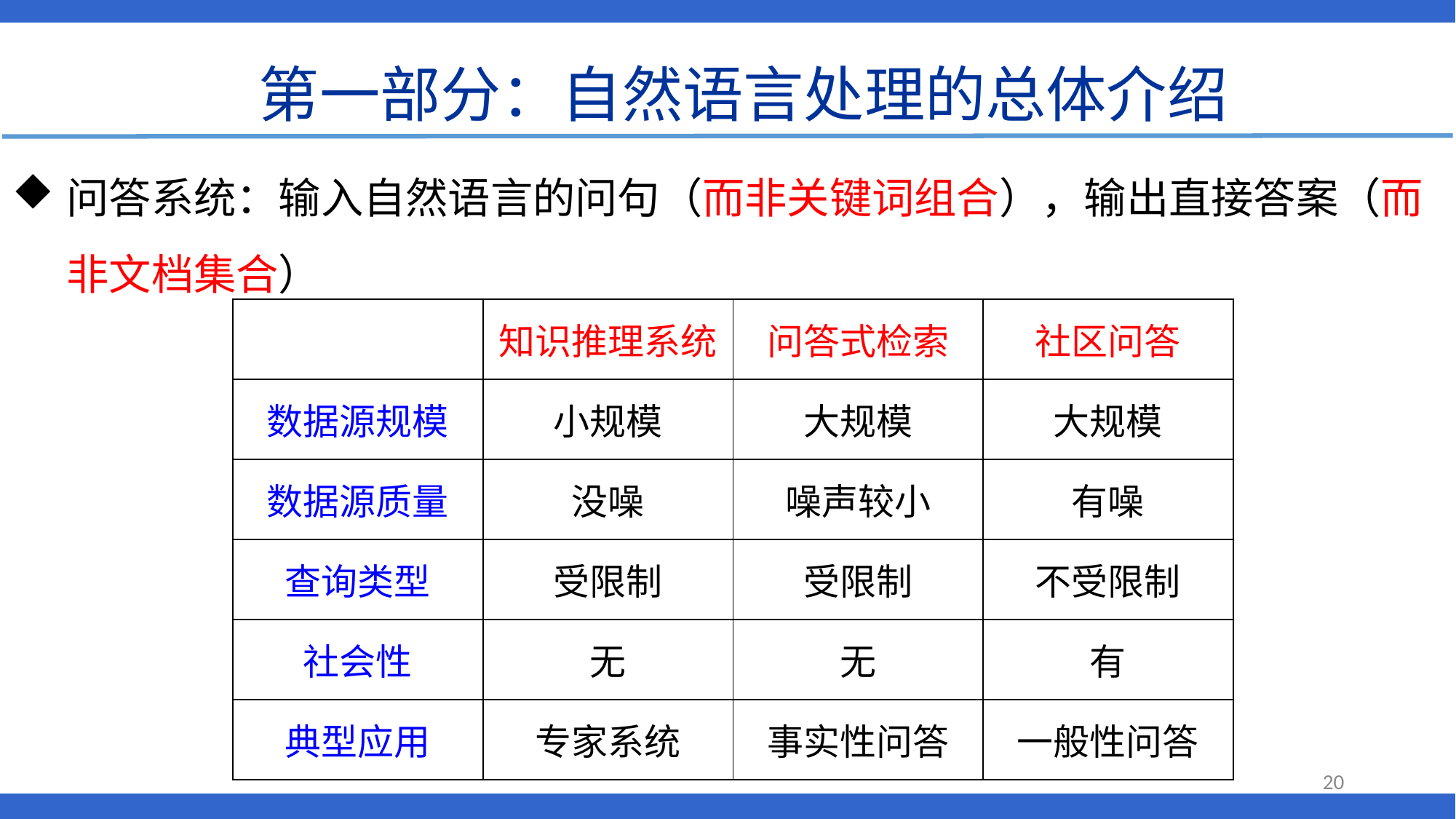

第一部分：自然语言处理的总体介绍
问答系统：输入自然语言的问句（而非关键词组合），输出直接答案（而非文档集合）
|  | 知识推理系统 | 问答式检索 | 社区问答 |
| --- | --- | --- | --- |
| 数据源规模 | 小规模 | 大规模 | 大规模 |
| 数据源质量 | 没噪 | 噪声较小 | 有噪 |
| 查询类型 | 受限制 | 受限制 | 不受限制 |
| 社会性 | 无 | 无 | 有 |
| 典型应用 | 专家系统 | 事实性问答 | 一般性问答 |
20